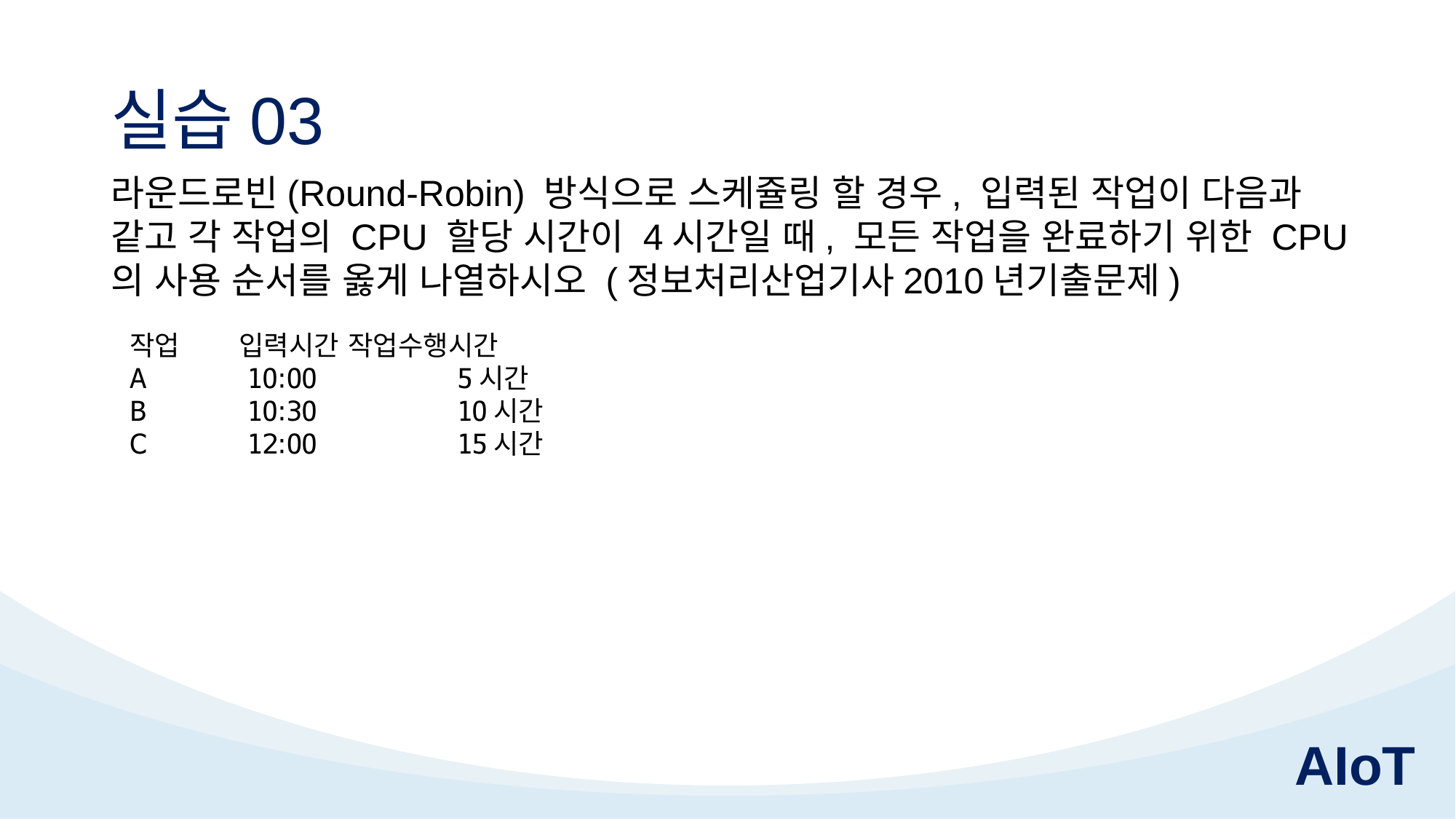

# 실습03
라운드로빈(Round-Robin) 방식으로 스케쥴링 할 경우, 입력된 작업이 다음과 같고 각 작업의 CPU 할당 시간이 4시간일 때, 모든 작업을 완료하기 위한 CPU의 사용 순서를 옳게 나열하시오 (정보처리산업기사2010년기출문제)
작업	입력시간	작업수행시간
A	 10:00		5시간
B	 10:30		10시간
C	 12:00		15시간